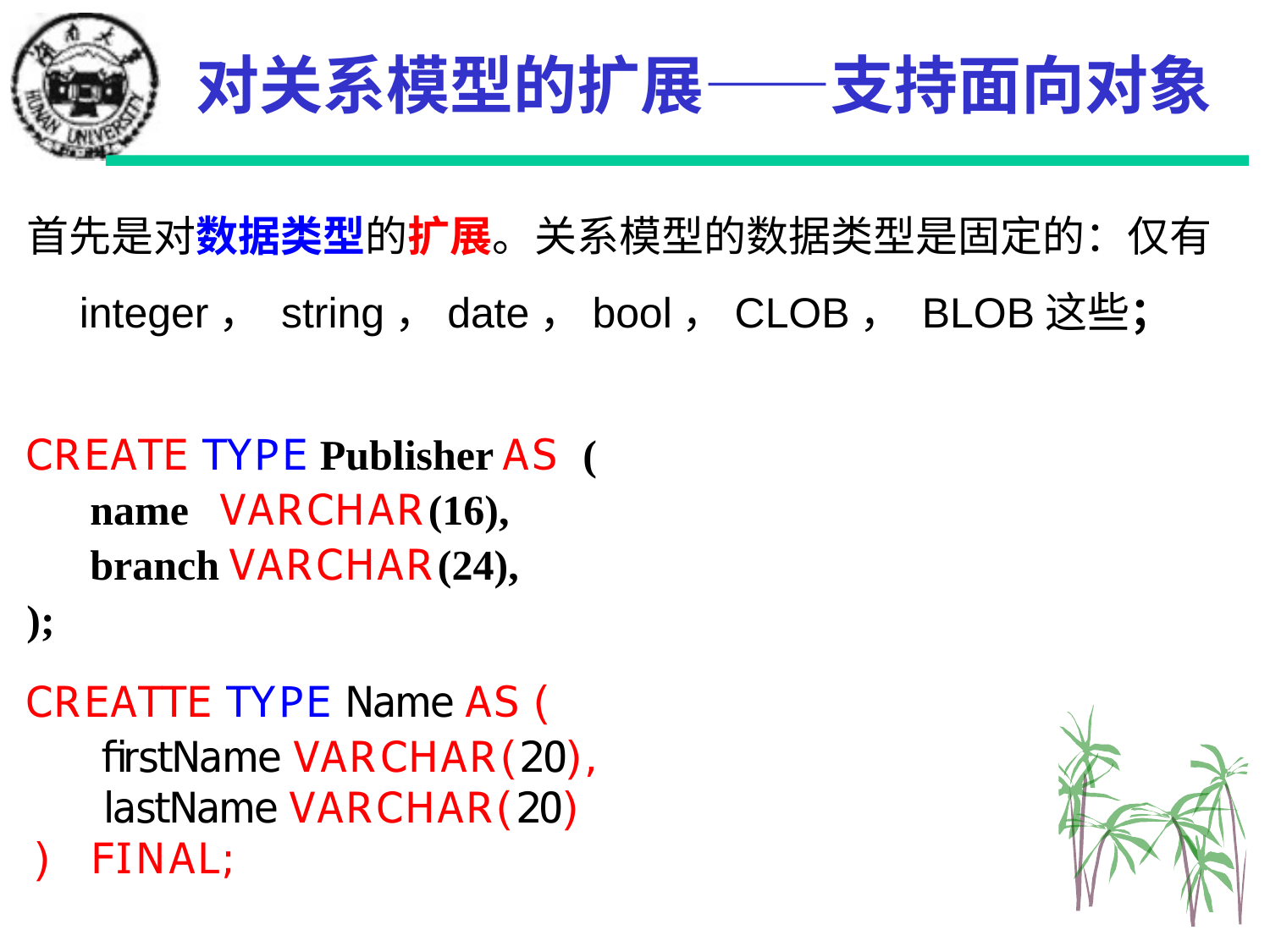

# 对关系模型的扩展——支持面向对象
首先是对数据类型的扩展。关系模型的数据类型是固定的：仅有integer， string，date，bool，CLOB， BLOB这些；

CREATE TYPE Publisher AS  (
name   VARCHAR(16),
branch VARCHAR(24),
);

CREATTE TYPE Name AS (
      firstName VARCHAR(20),
  lastName VARCHAR(20)
)   FINAL;